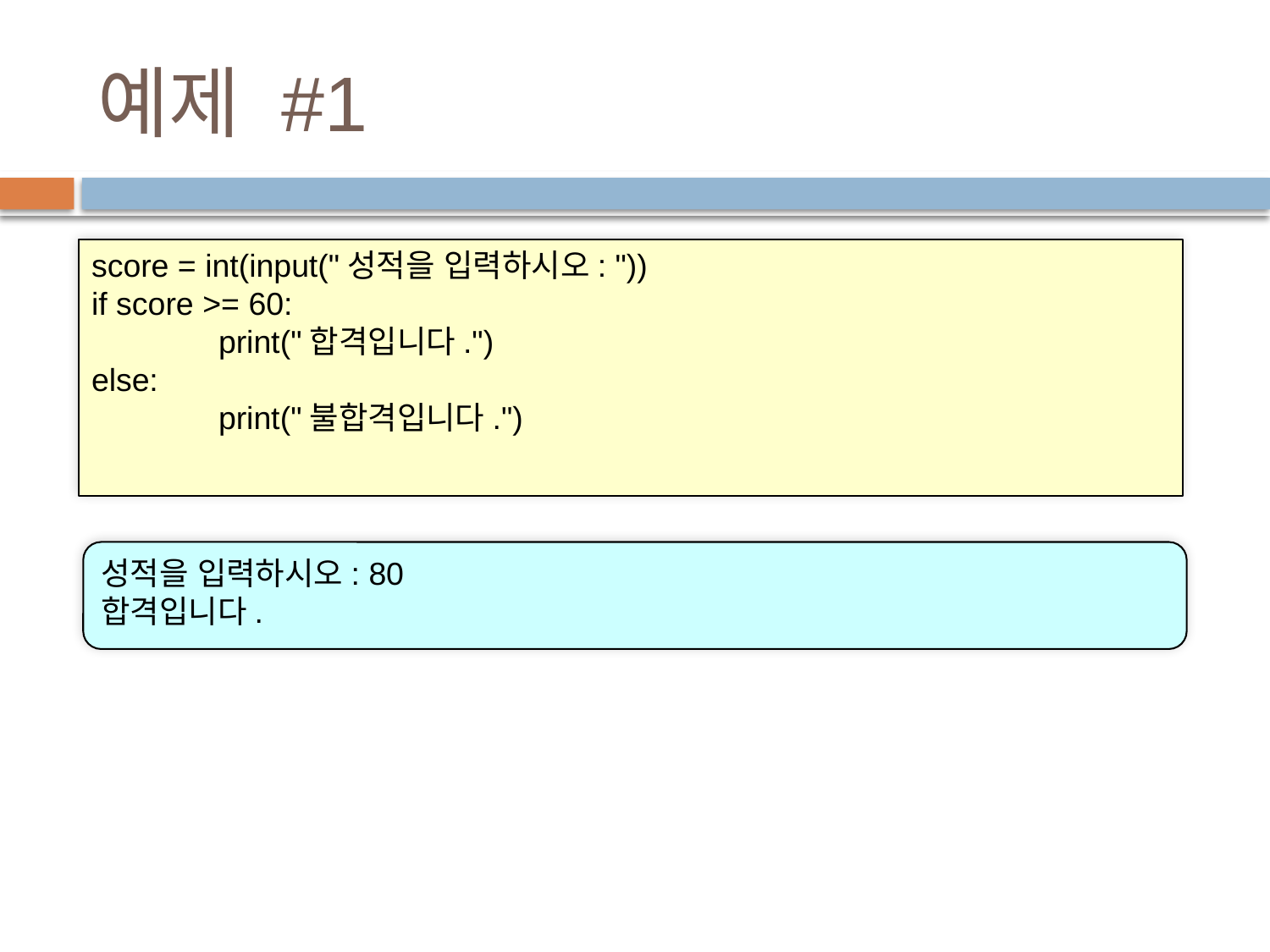

# 예제 #1
score = int(input("성적을 입력하시오: "))
if score >= 60:
	print("합격입니다.")
else:
	print("불합격입니다.")
성적을 입력하시오: 80
합격입니다.